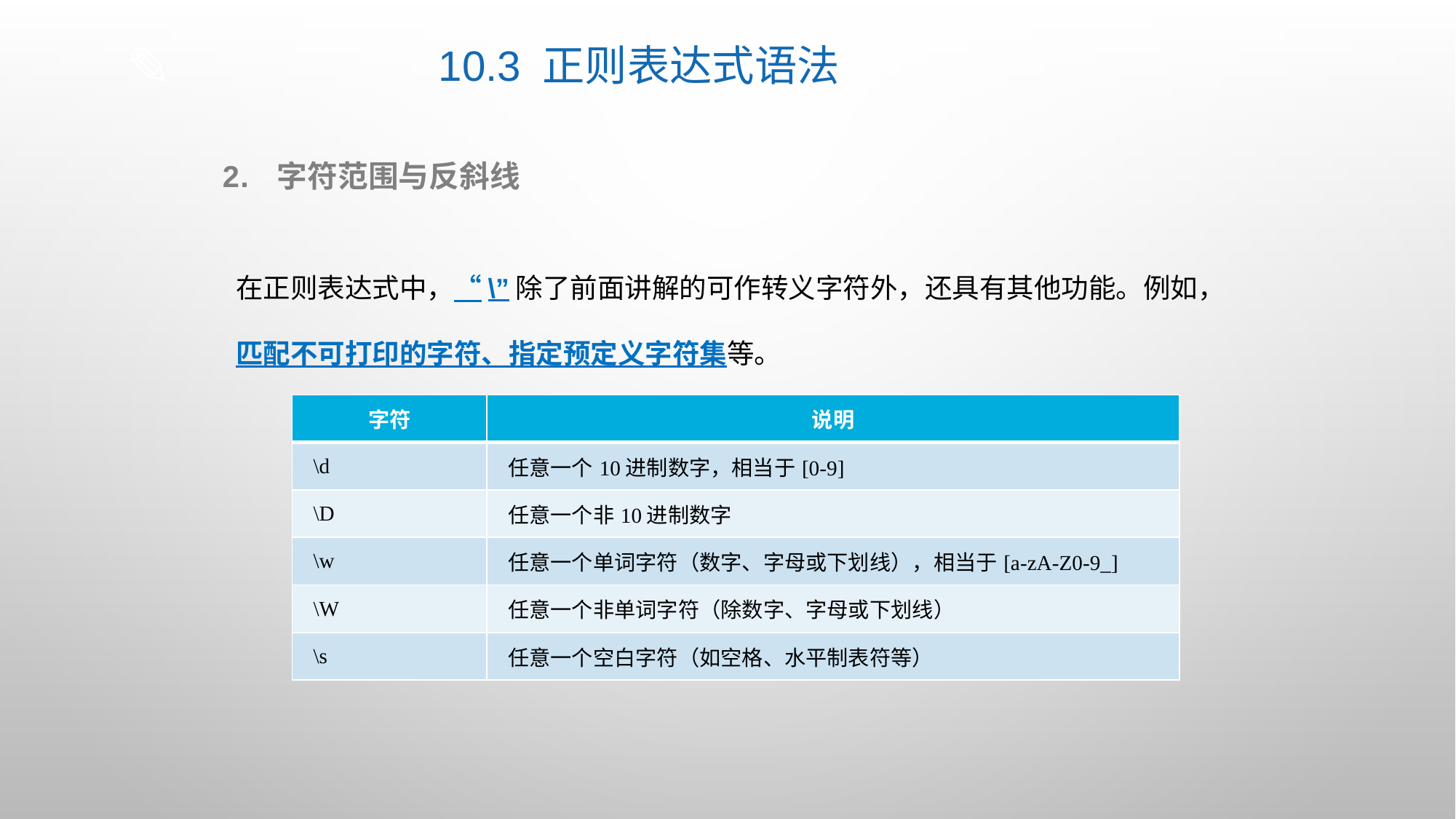

# 10.3 正则表达式语法
字符范围与反斜线
在正则表达式中，“\”除了前面讲解的可作转义字符外，还具有其他功能。例如，匹配不可打印的字符、指定预定义字符集等。
| 字符 | 说明 |
| --- | --- |
| \d | 任意一个10进制数字，相当于[0-9] |
| \D | 任意一个非10进制数字 |
| \w | 任意一个单词字符（数字、字母或下划线），相当于[a-zA-Z0-9\_] |
| \W | 任意一个非单词字符（除数字、字母或下划线） |
| \s | 任意一个空白字符（如空格、水平制表符等） |